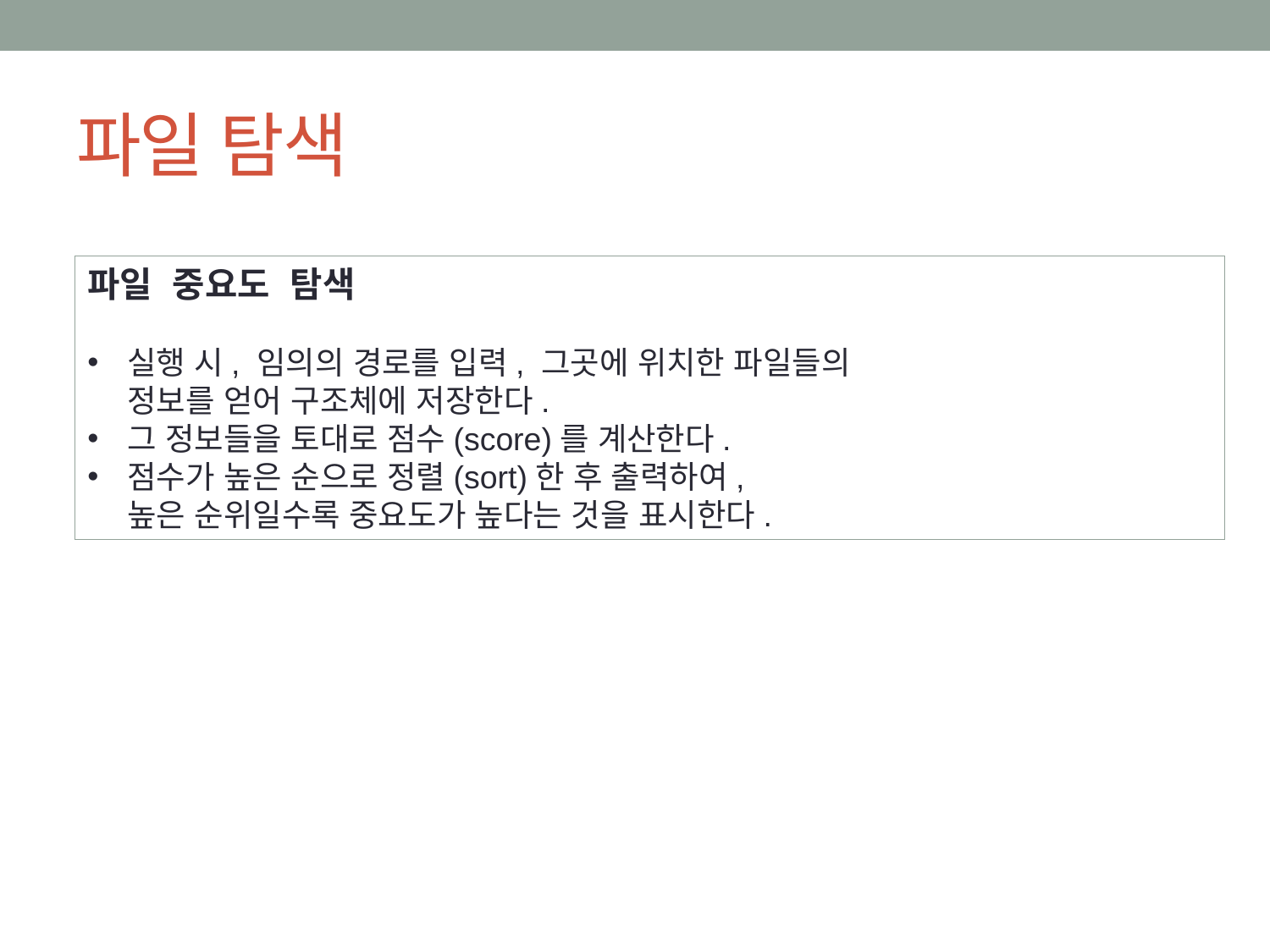

# 파일 탐색
파일  중요도  탐색

실행 시, 임의의 경로를 입력, 그곳에 위치한 파일들의
정보를 얻어 구조체에 저장한다.
그 정보들을 토대로 점수(score)를 계산한다.
점수가 높은 순으로 정렬(sort)한 후 출력하여,
높은 순위일수록 중요도가 높다는 것을 표시한다.